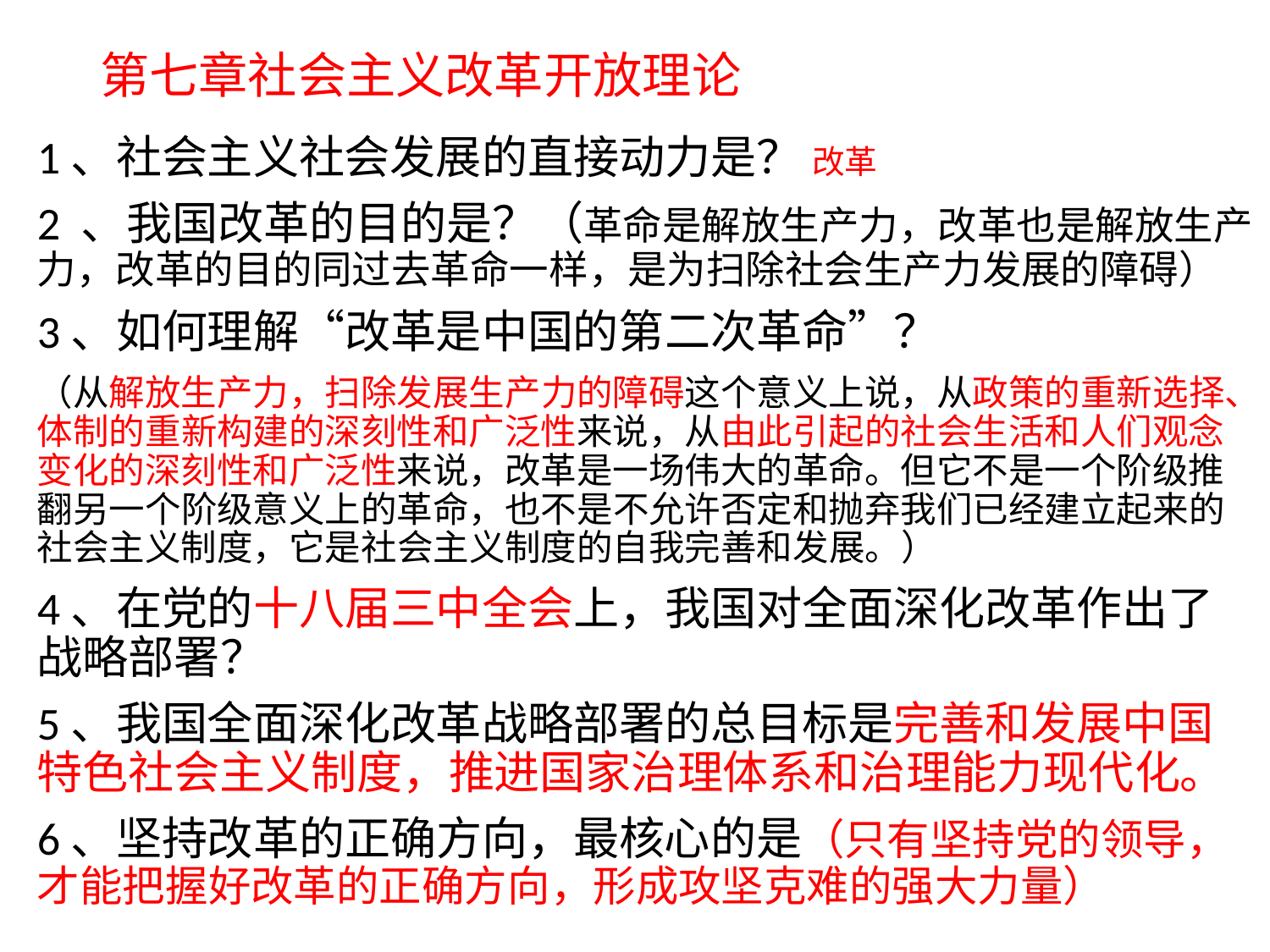

# 第七章社会主义改革开放理论
1、社会主义社会发展的直接动力是？ 改革
2 、我国改革的目的是？（革命是解放生产力，改革也是解放生产力，改革的目的同过去革命一样，是为扫除社会生产力发展的障碍）
3、如何理解“改革是中国的第二次革命”？
（从解放生产力，扫除发展生产力的障碍这个意义上说，从政策的重新选择、体制的重新构建的深刻性和广泛性来说，从由此引起的社会生活和人们观念变化的深刻性和广泛性来说，改革是一场伟大的革命。但它不是一个阶级推翻另一个阶级意义上的革命，也不是不允许否定和抛弃我们已经建立起来的社会主义制度，它是社会主义制度的自我完善和发展。）
4、在党的十八届三中全会上，我国对全面深化改革作出了战略部署？
5、我国全面深化改革战略部署的总目标是完善和发展中国特色社会主义制度，推进国家治理体系和治理能力现代化。
6、坚持改革的正确方向，最核心的是（只有坚持党的领导，才能把握好改革的正确方向，形成攻坚克难的强大力量）